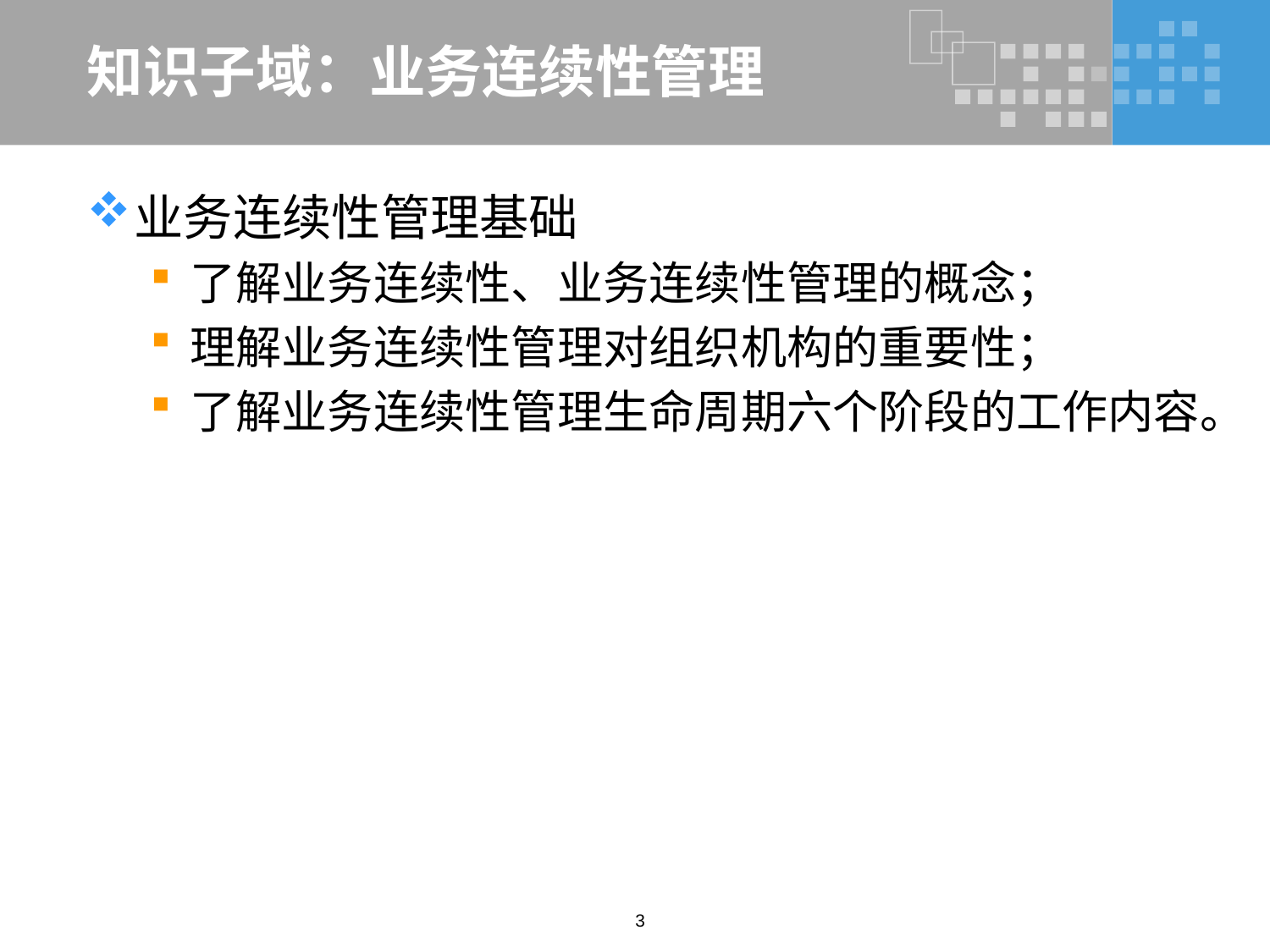

# 知识子域：业务连续性管理
业务连续性管理基础
了解业务连续性、业务连续性管理的概念；
理解业务连续性管理对组织机构的重要性；
了解业务连续性管理生命周期六个阶段的工作内容。
3